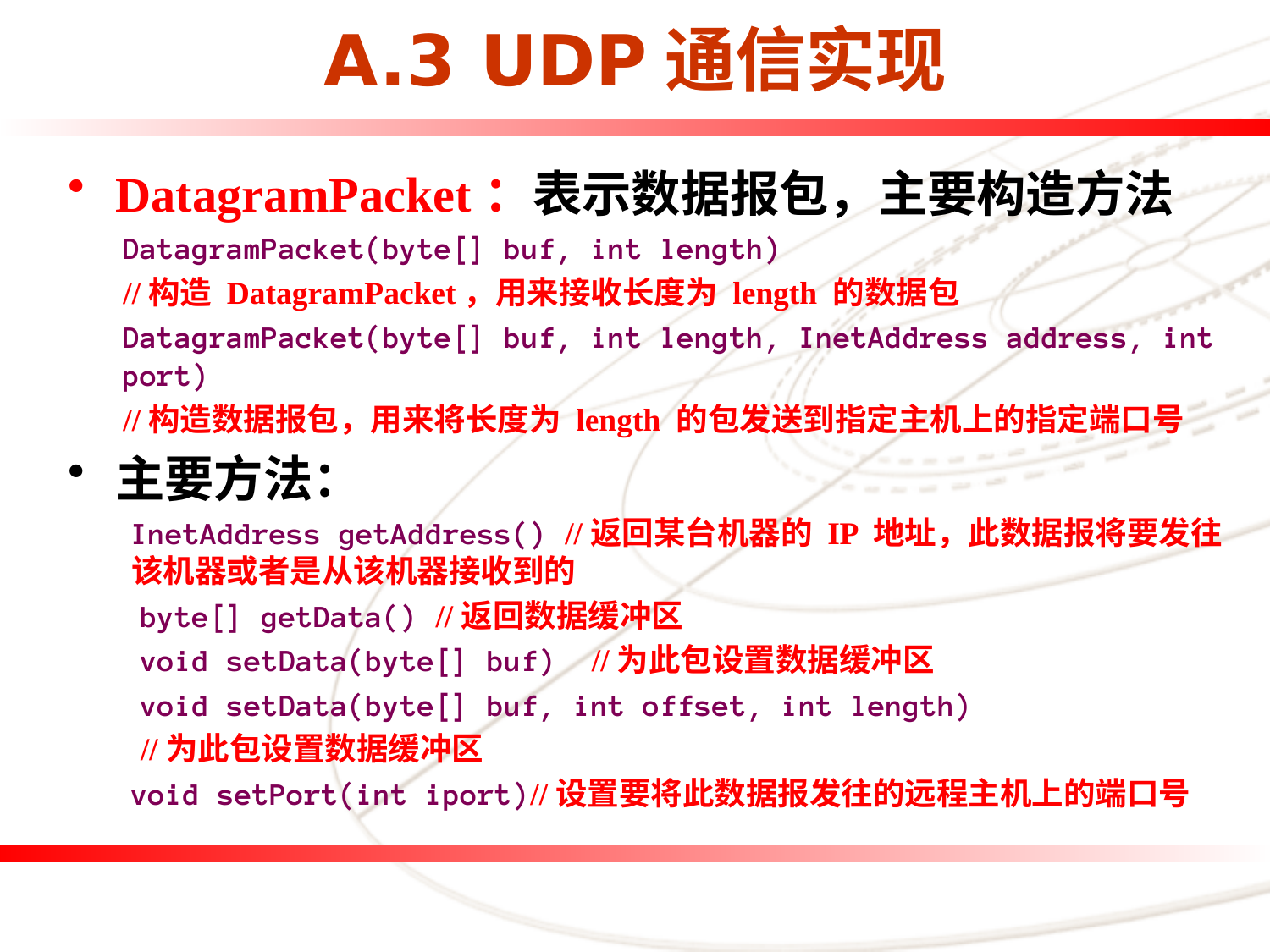

# A.3 UDP通信实现
DatagramPacket：表示数据报包，主要构造方法
DatagramPacket(byte[] buf, int length)
//构造 DatagramPacket，用来接收长度为 length 的数据包
DatagramPacket(byte[] buf, int length, InetAddress address, int port)
//构造数据报包，用来将长度为 length 的包发送到指定主机上的指定端口号
主要方法：
InetAddress getAddress() //返回某台机器的 IP 地址，此数据报将要发往该机器或者是从该机器接收到的
 byte[] getData() //返回数据缓冲区
 void setData(byte[] buf)  //为此包设置数据缓冲区
 void setData(byte[] buf, int offset, int length)
 //为此包设置数据缓冲区
 void setPort(int iport)//设置要将此数据报发往的远程主机上的端口号